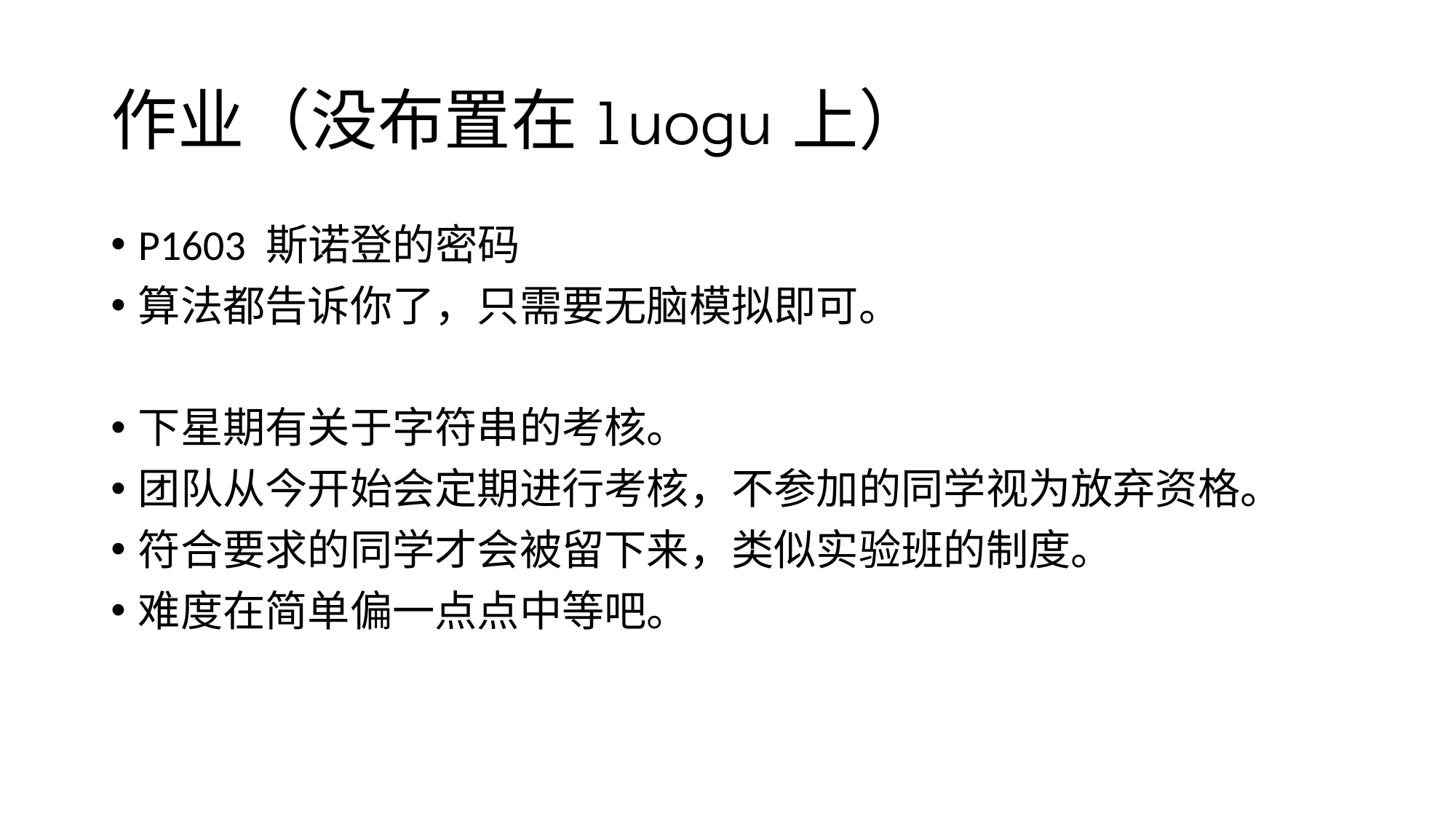

# 作业（没布置在luogu上）
P1603 斯诺登的密码
算法都告诉你了，只需要无脑模拟即可。

下星期有关于字符串的考核。
团队从今开始会定期进行考核，不参加的同学视为放弃资格。
符合要求的同学才会被留下来，类似实验班的制度。
难度在简单偏一点点中等吧。